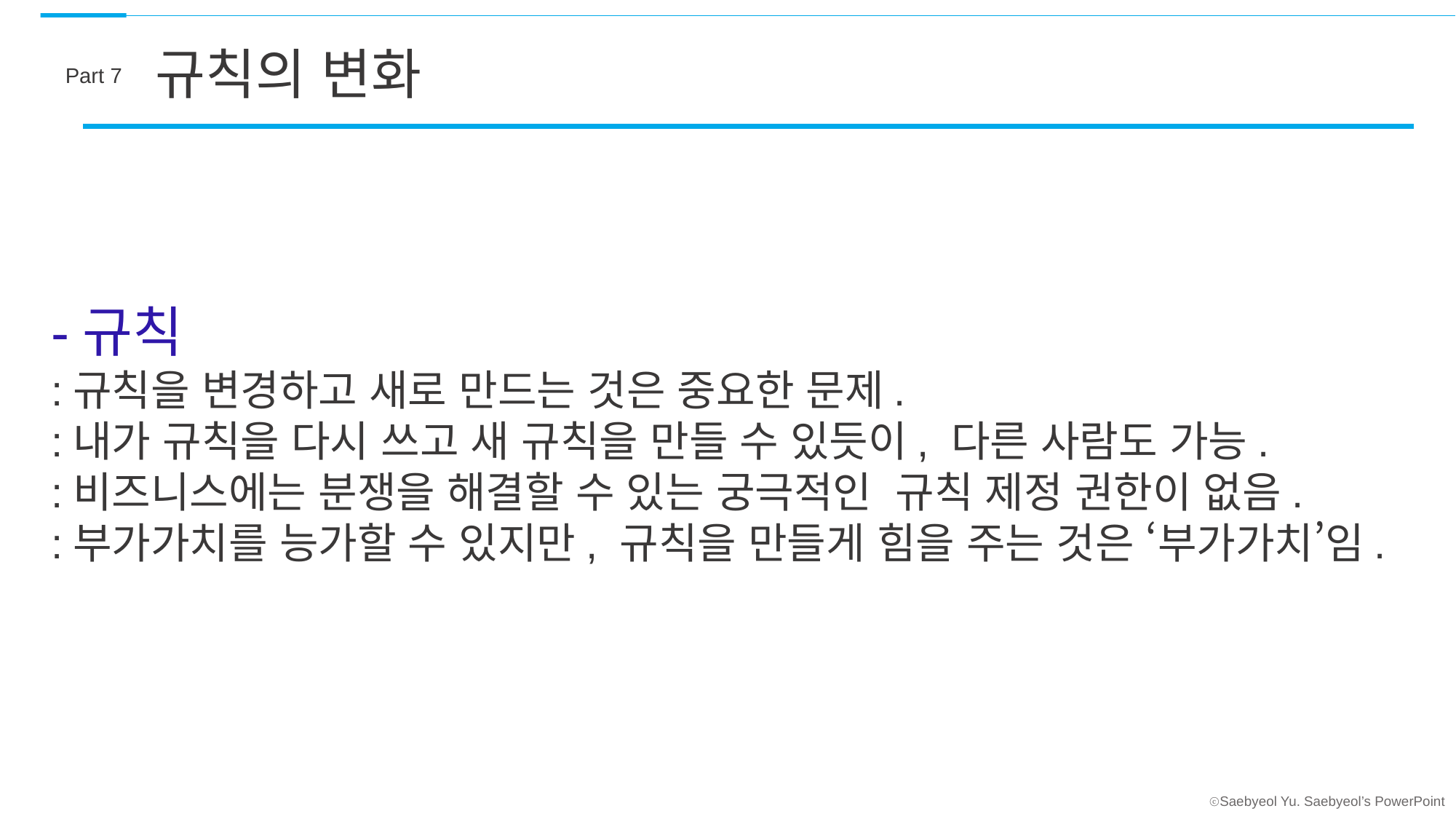

규칙의 변화
Part 7
-규칙
:규칙을 변경하고 새로 만드는 것은 중요한 문제.
:내가 규칙을 다시 쓰고 새 규칙을 만들 수 있듯이, 다른 사람도 가능.
:비즈니스에는 분쟁을 해결할 수 있는 궁극적인  규칙 제정 권한이 없음.
:부가가치를 능가할 수 있지만, 규칙을 만들게 힘을 주는 것은 ‘부가가치’임.